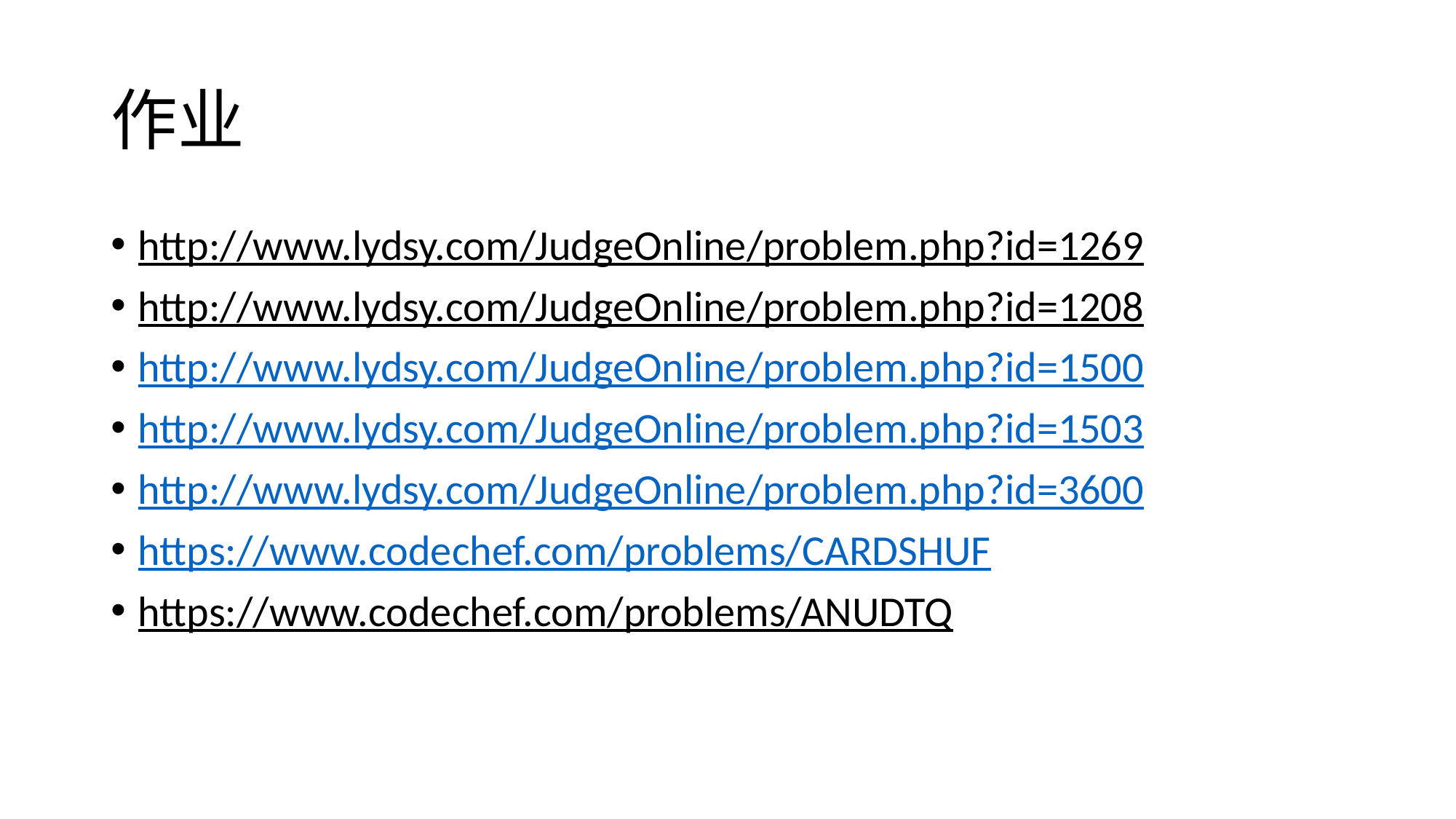

# 作业
http://www.lydsy.com/JudgeOnline/problem.php?id=1269
http://www.lydsy.com/JudgeOnline/problem.php?id=1208
http://www.lydsy.com/JudgeOnline/problem.php?id=1500
http://www.lydsy.com/JudgeOnline/problem.php?id=1503
http://www.lydsy.com/JudgeOnline/problem.php?id=3600
https://www.codechef.com/problems/CARDSHUF
https://www.codechef.com/problems/ANUDTQ